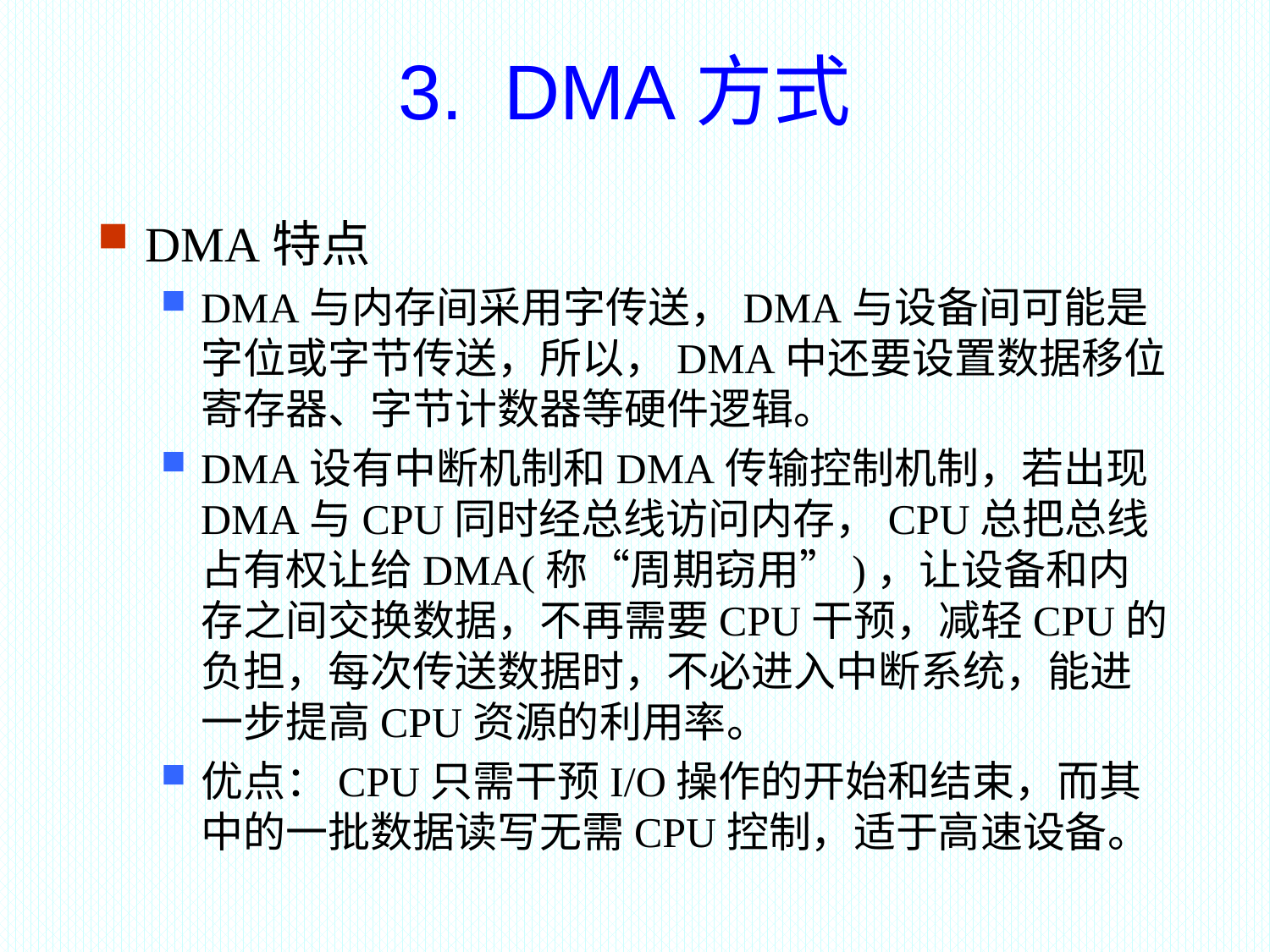

3.  DMA方式
DMA特点
DMA与内存间采用字传送，DMA与设备间可能是字位或字节传送，所以，DMA中还要设置数据移位寄存器、字节计数器等硬件逻辑。
DMA设有中断机制和DMA传输控制机制，若出现DMA与CPU同时经总线访问内存，CPU总把总线占有权让给DMA(称“周期窃用”)，让设备和内存之间交换数据，不再需要CPU干预，减轻CPU的负担，每次传送数据时，不必进入中断系统，能进一步提高CPU资源的利用率。
优点：CPU只需干预I/O操作的开始和结束，而其中的一批数据读写无需CPU控制，适于高速设备。